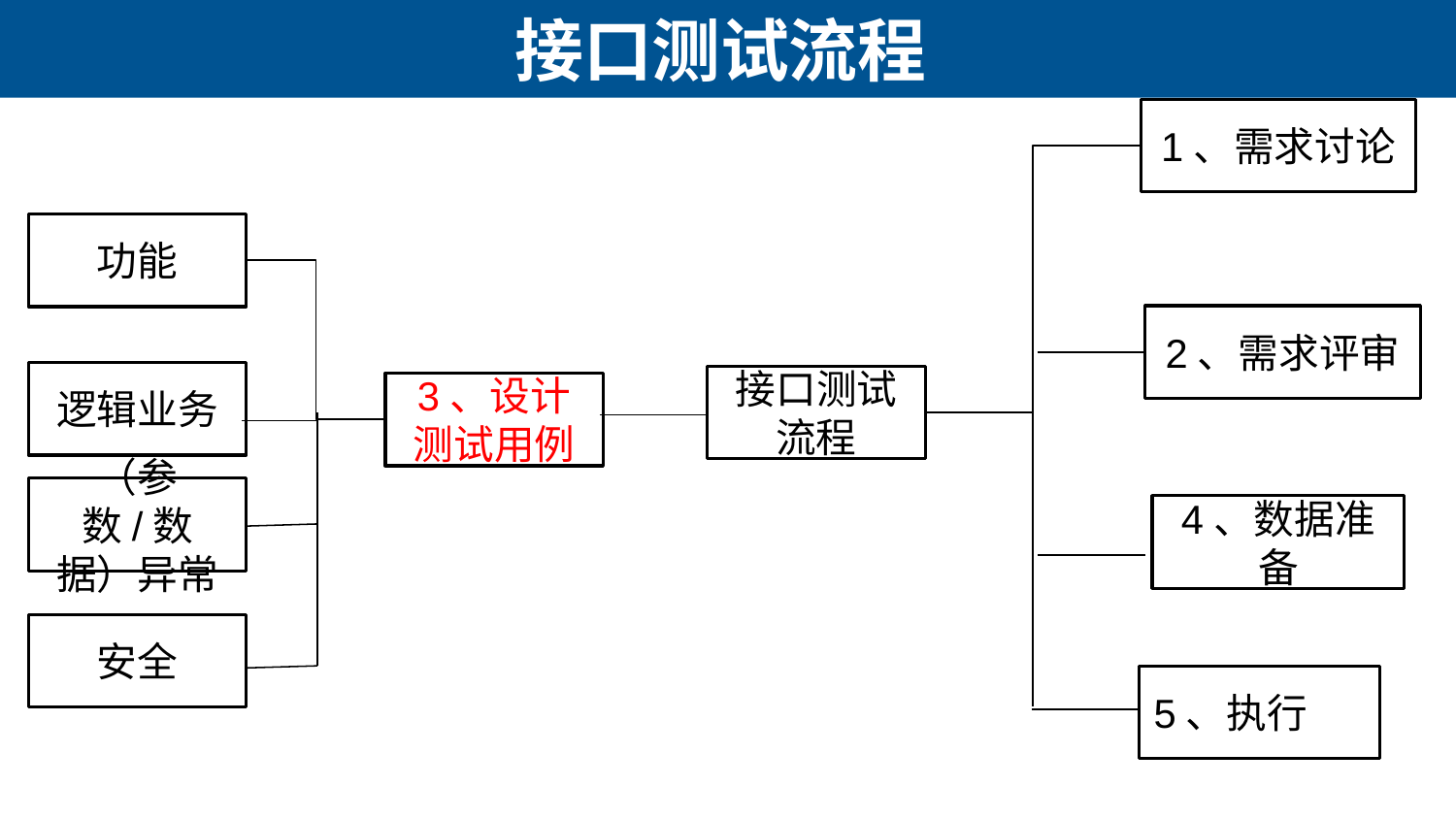

# 接口测试流程
1、需求讨论
功能
2、需求评审
逻辑业务
接口测试流程
3、设计测试用例
（参数/数据）异常
4、数据准备
安全
5、执行